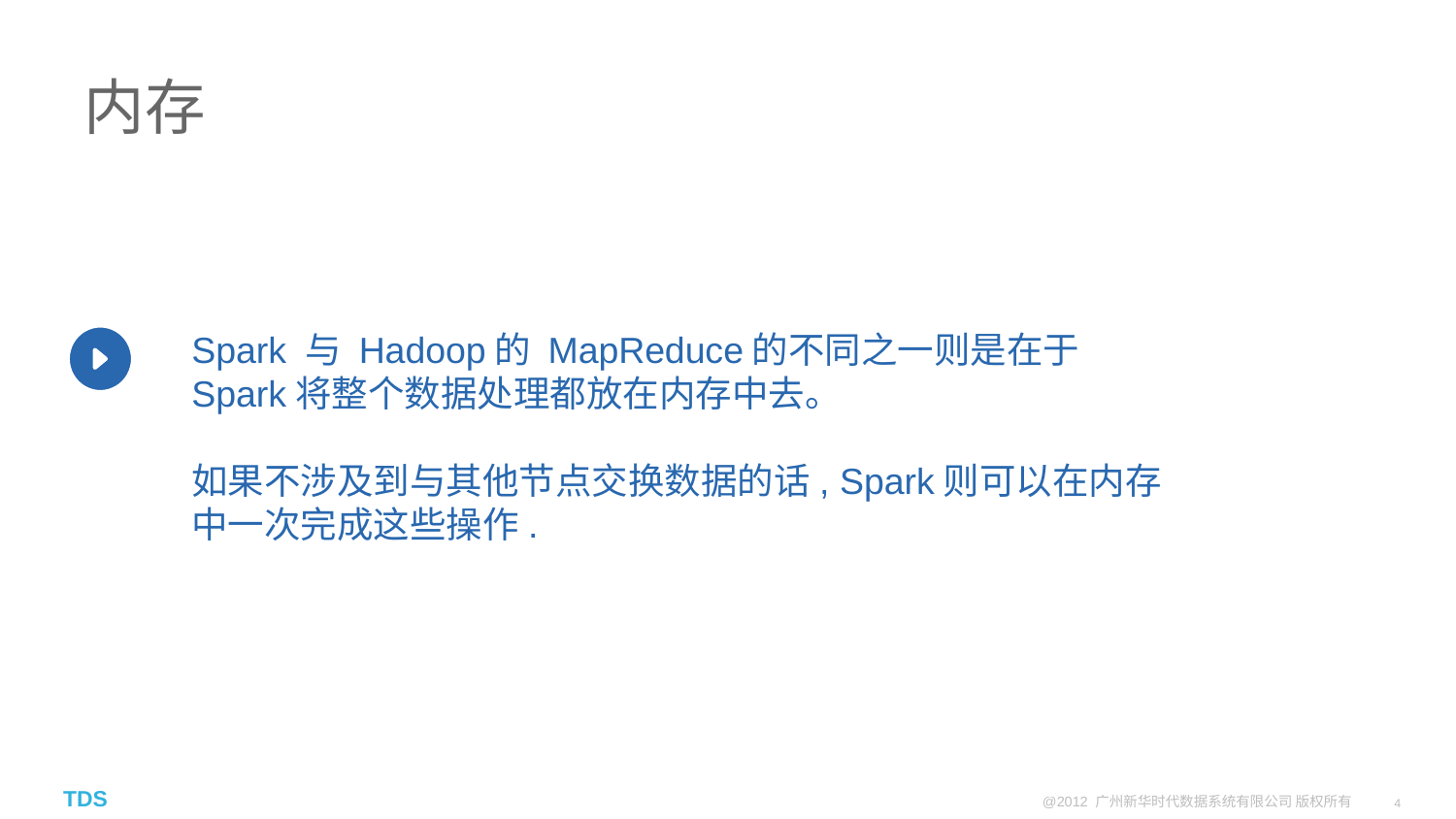

# 内存

Spark 与 Hadoop的 MapReduce的不同之一则是在于 Spark将整个数据处理都放在内存中去。

如果不涉及到与其他节点交换数据的话, Spark则可以在内存中一次完成这些操作.